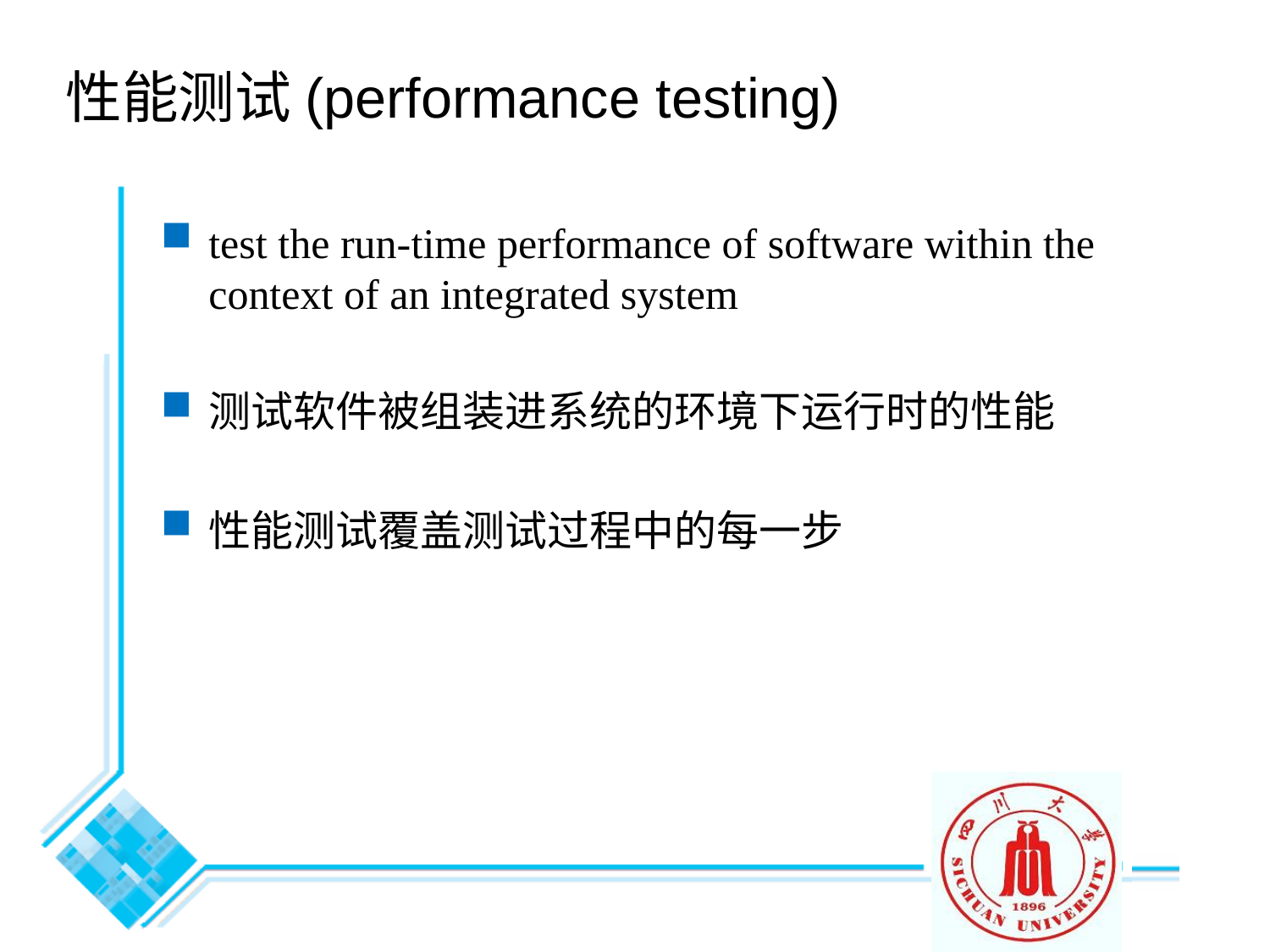

# 性能测试(performance testing)
test the run-time performance of software within the context of an integrated system

测试软件被组装进系统的环境下运行时的性能

性能测试覆盖测试过程中的每一步